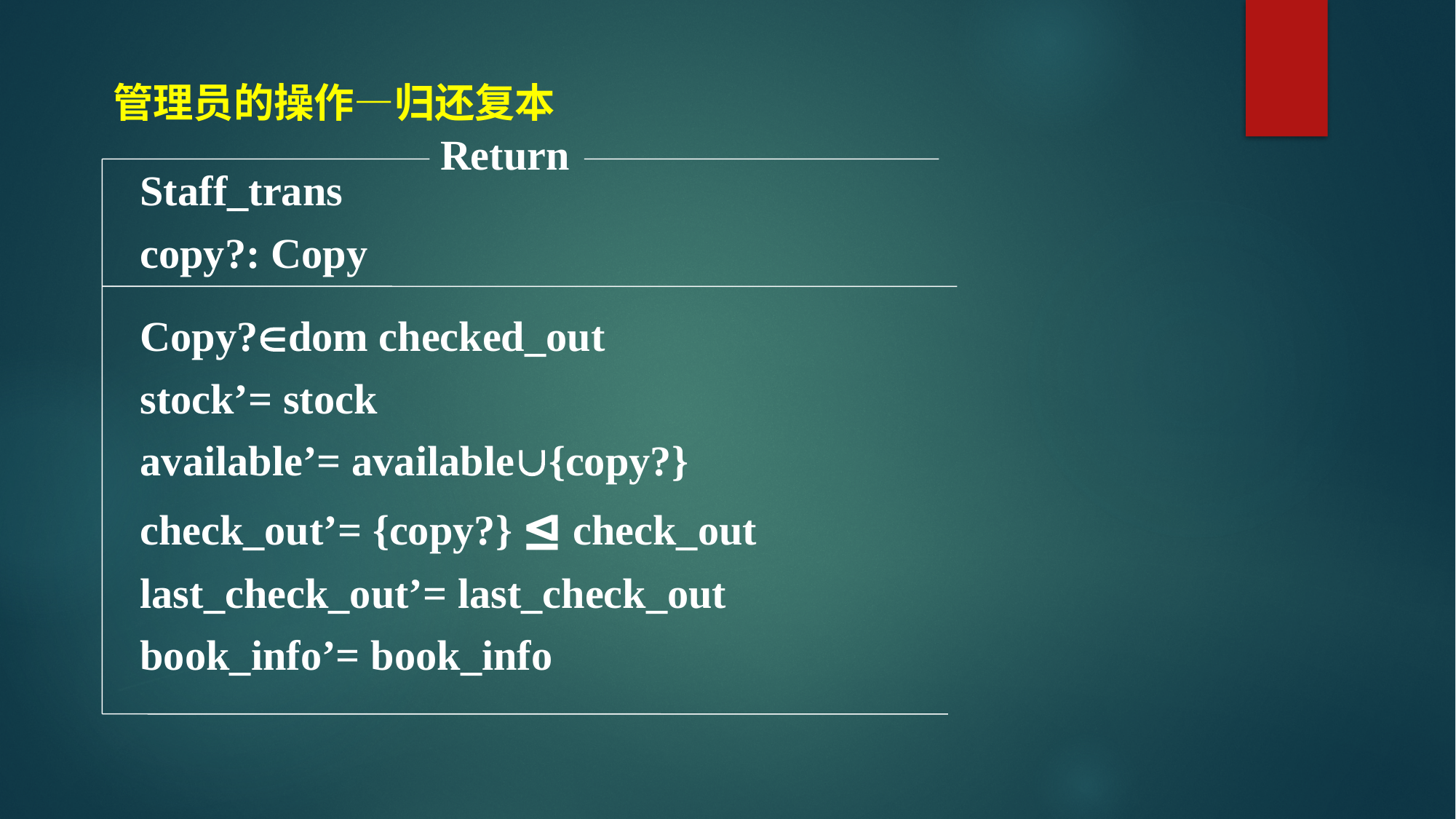

管理员的操作—归还复本
Return

Staff_trans
copy?: Copy

Copy?∈dom checked_out
stock’= stock
available’= available∪{copy?}
check_out’= {copy?} ⊴ check_out
last_check_out’= last_check_out
book_info’= book_info